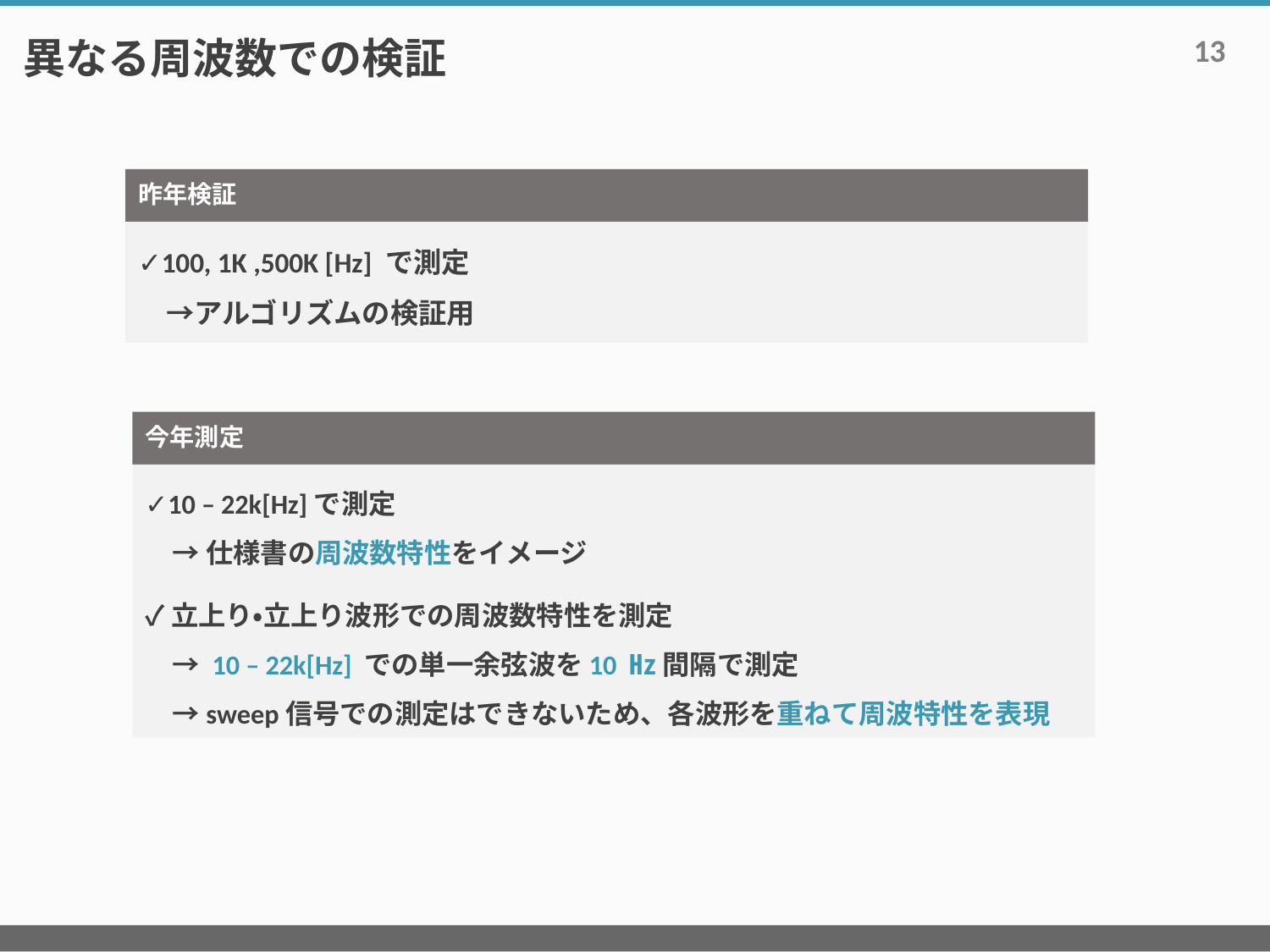

# 異なる周波数での検証
13
昨年検証
✓100, 1K ,500K [Hz] で測定
　→アルゴリズムの検証用
今年測定
✓10 – 22k[Hz]で測定
　→ 仕様書の周波数特性をイメージ
✓立上り・立上り波形での周波数特性を測定
　→ 10 – 22k[Hz] での単一余弦波を10 ㎐ 間隔で測定
　→sweep信号での測定はできないため、各波形を重ねて周波特性を表現